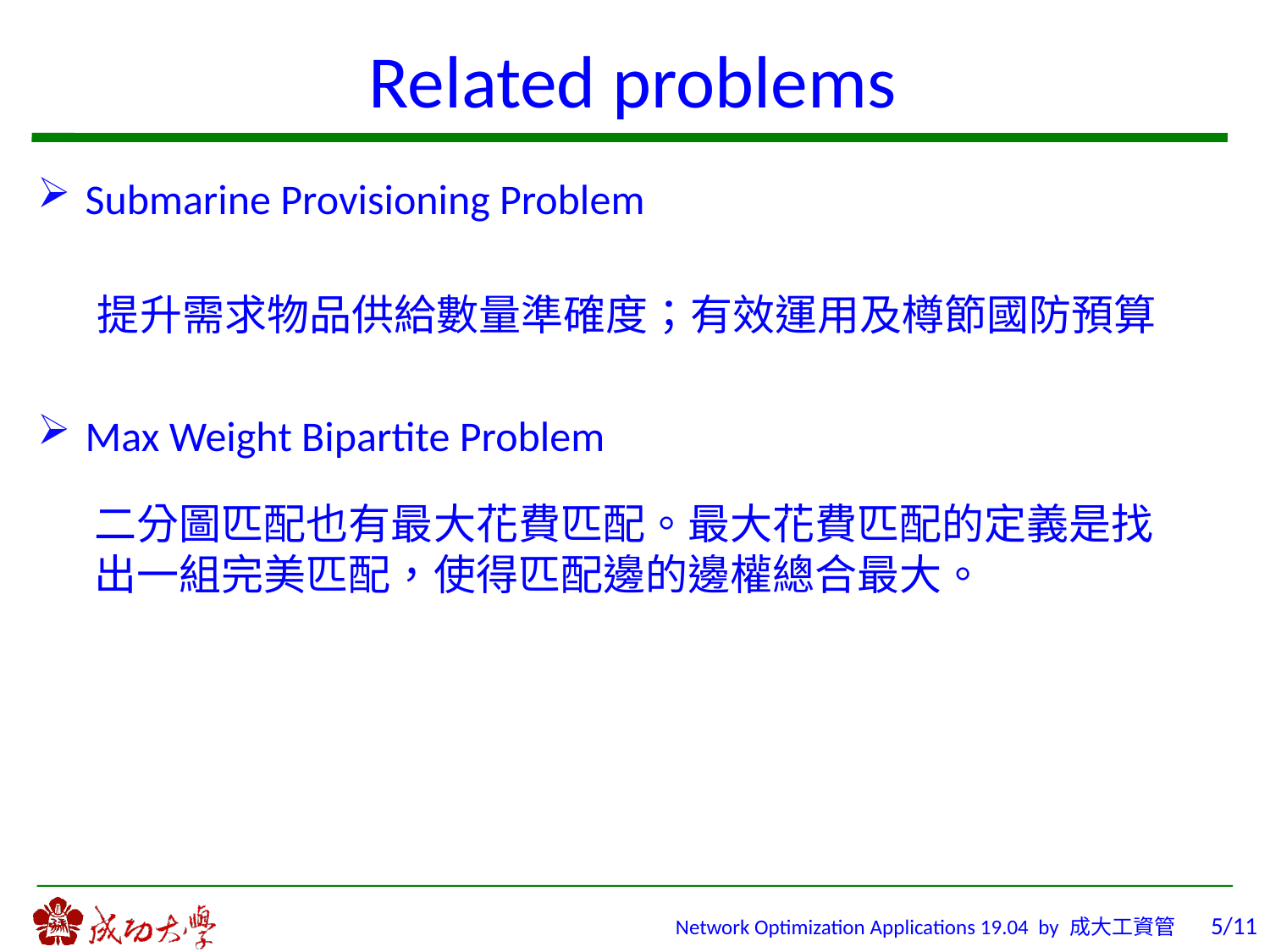

# Related problems
Submarine Provisioning Problem

Max Weight Bipartite Problem

提升需求物品供給數量準確度；有效運用及樽節國防預算
二分圖匹配也有最大花費匹配。最大花費匹配的定義是找出一組完美匹配，使得匹配邊的邊權總合最大。